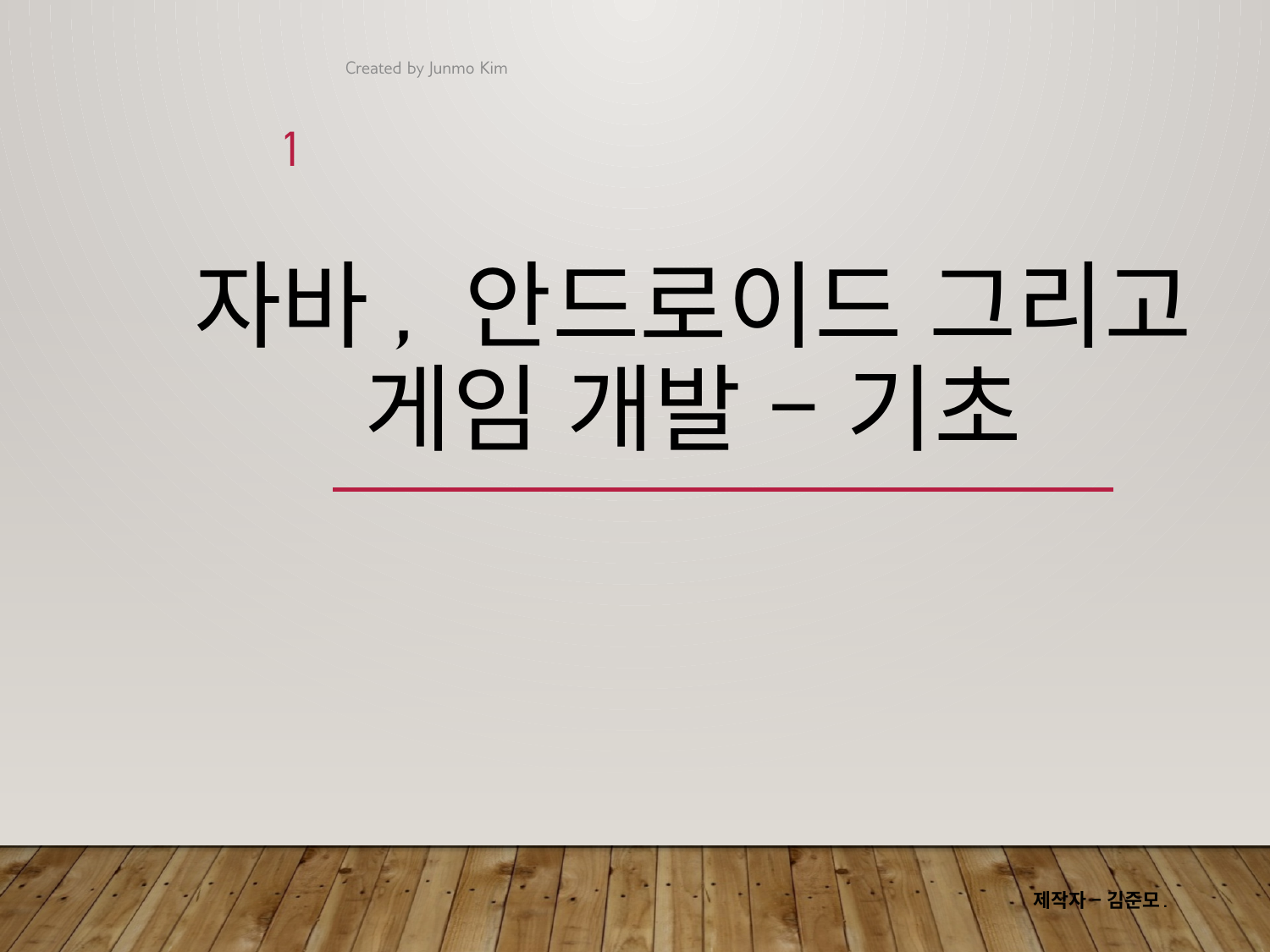

Created by Junmo Kim
1
# 자바, 안드로이드 그리고 게임 개발 – 기초
제작자 – 김준모.